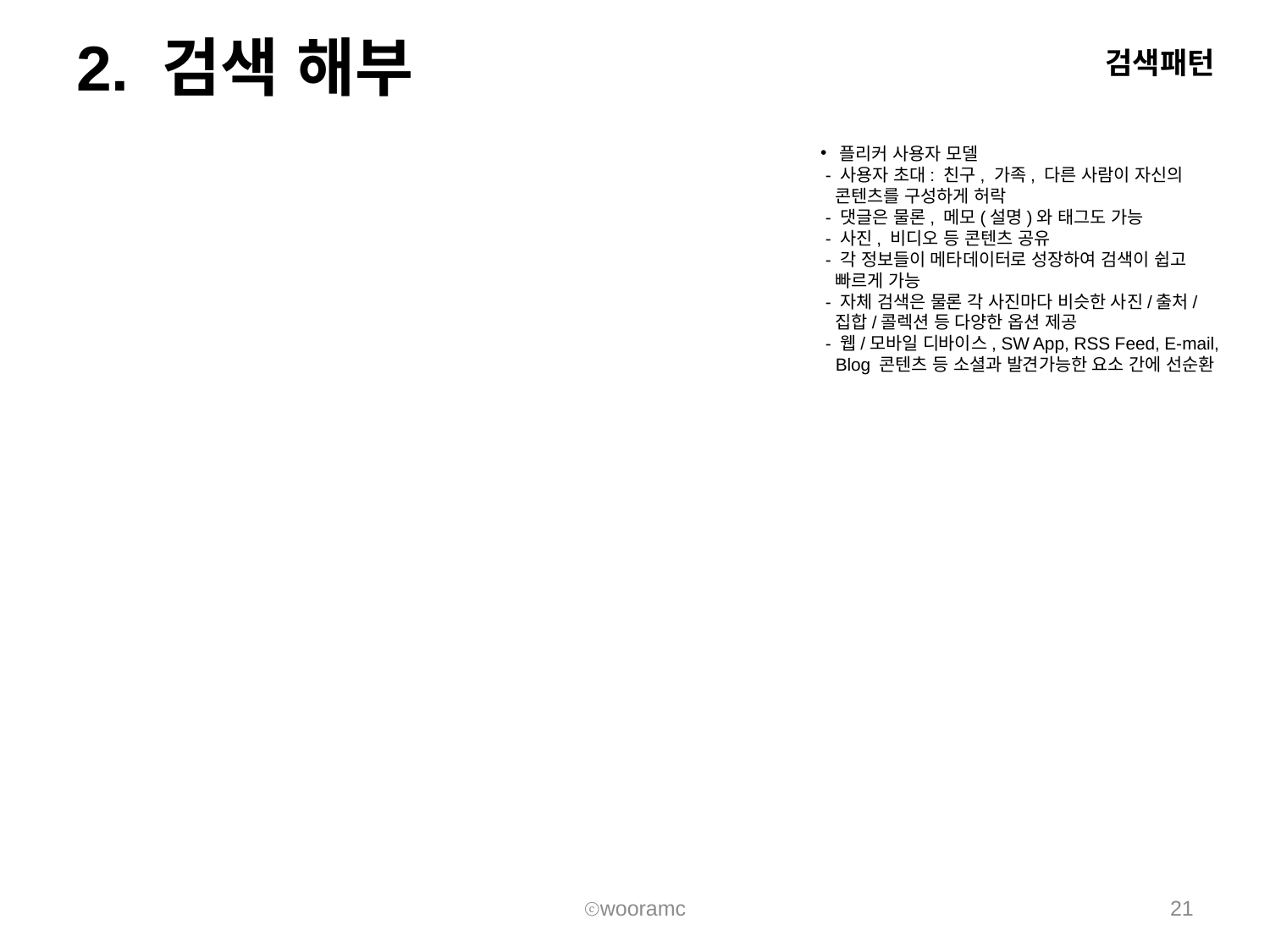

# 2. 검색 해부
검색패턴
 플리커 사용자 모델
 - 사용자 초대: 친구, 가족, 다른 사람이 자신의 콘텐츠를 구성하게 허락
 - 댓글은 물론, 메모(설명)와 태그도 가능
 - 사진, 비디오 등 콘텐츠 공유
 - 각 정보들이 메타데이터로 성장하여 검색이 쉽고 빠르게 가능
 - 자체 검색은 물론 각 사진마다 비슷한 사진/출처/집합/콜렉션 등 다양한 옵션 제공
 - 웹/모바일 디바이스, SW App, RSS Feed, E-mail, Blog 콘텐츠 등 소셜과 발견가능한 요소 간에 선순환
ⓒwooramc
21